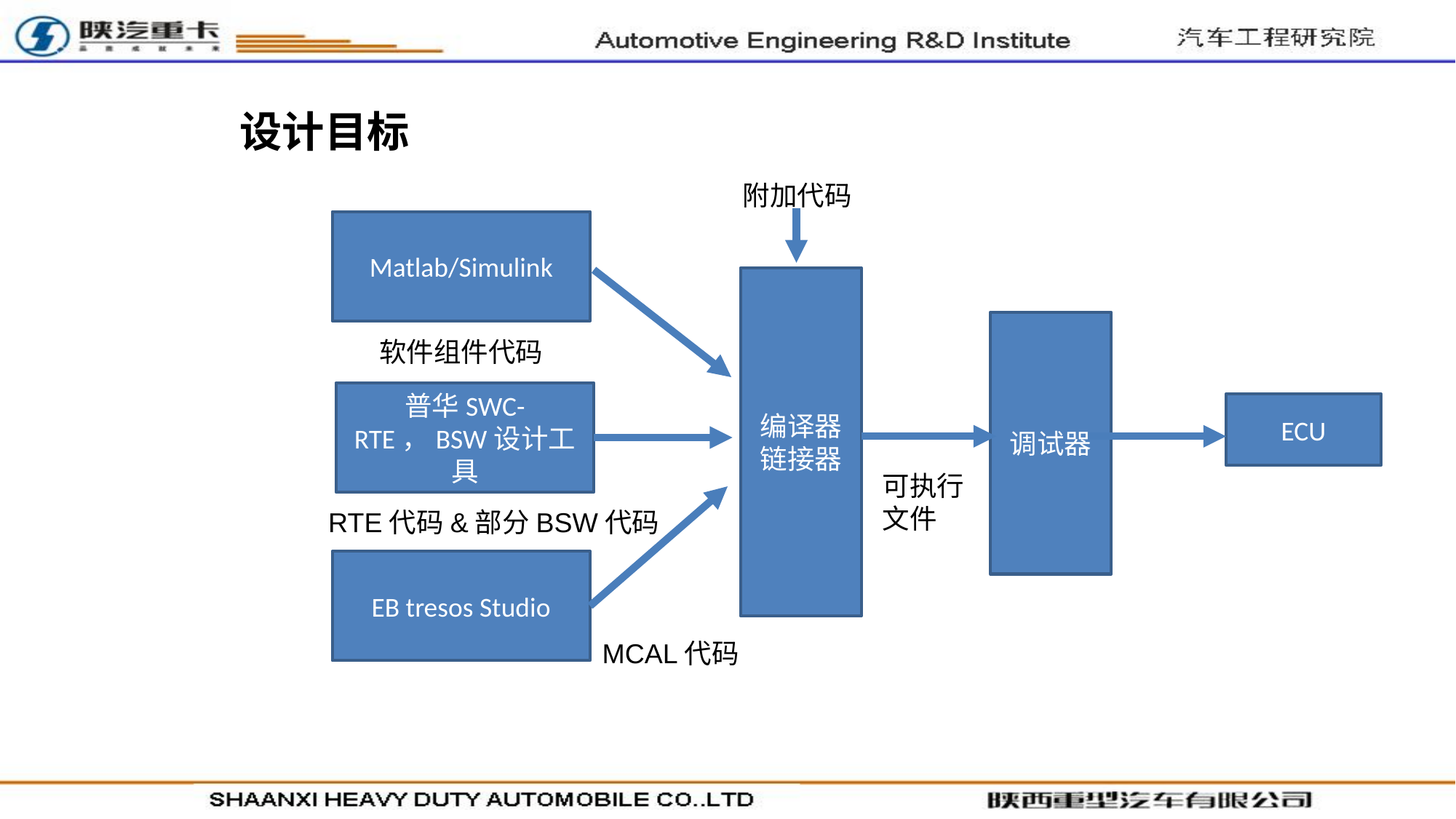

设计目标
附加代码

Matlab/Simulink
编译器链接器
调试器
软件组件代码
普华SWC-RTE，BSW设计工具
ECU
可执行文件
RTE代码&部分BSW代码
EB tresos Studio
MCAL代码